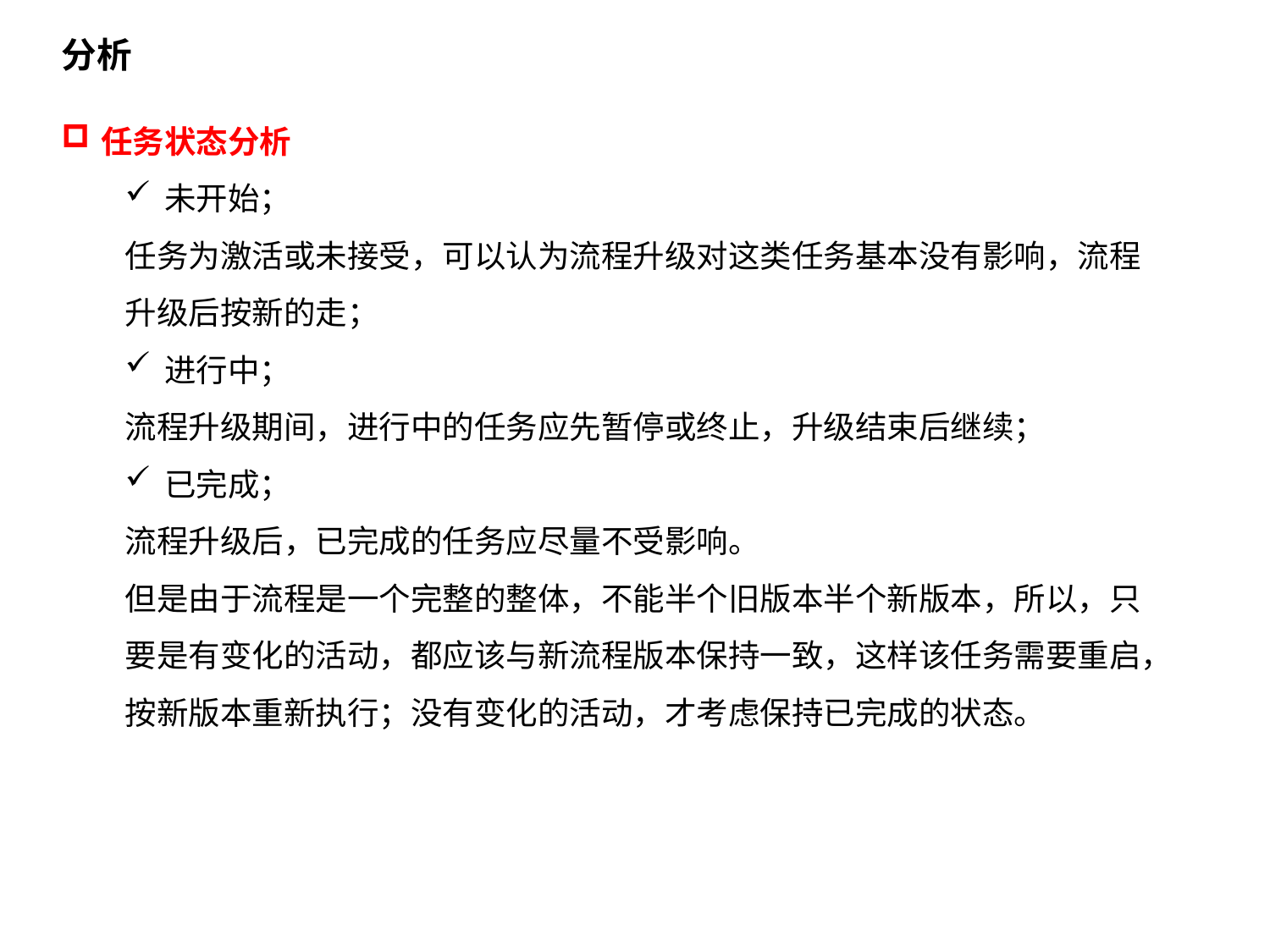

分析
任务状态分析
未开始；
任务为激活或未接受，可以认为流程升级对这类任务基本没有影响，流程升级后按新的走；
进行中；
流程升级期间，进行中的任务应先暂停或终止，升级结束后继续；
已完成；
流程升级后，已完成的任务应尽量不受影响。
但是由于流程是一个完整的整体，不能半个旧版本半个新版本，所以，只要是有变化的活动，都应该与新流程版本保持一致，这样该任务需要重启，按新版本重新执行；没有变化的活动，才考虑保持已完成的状态。